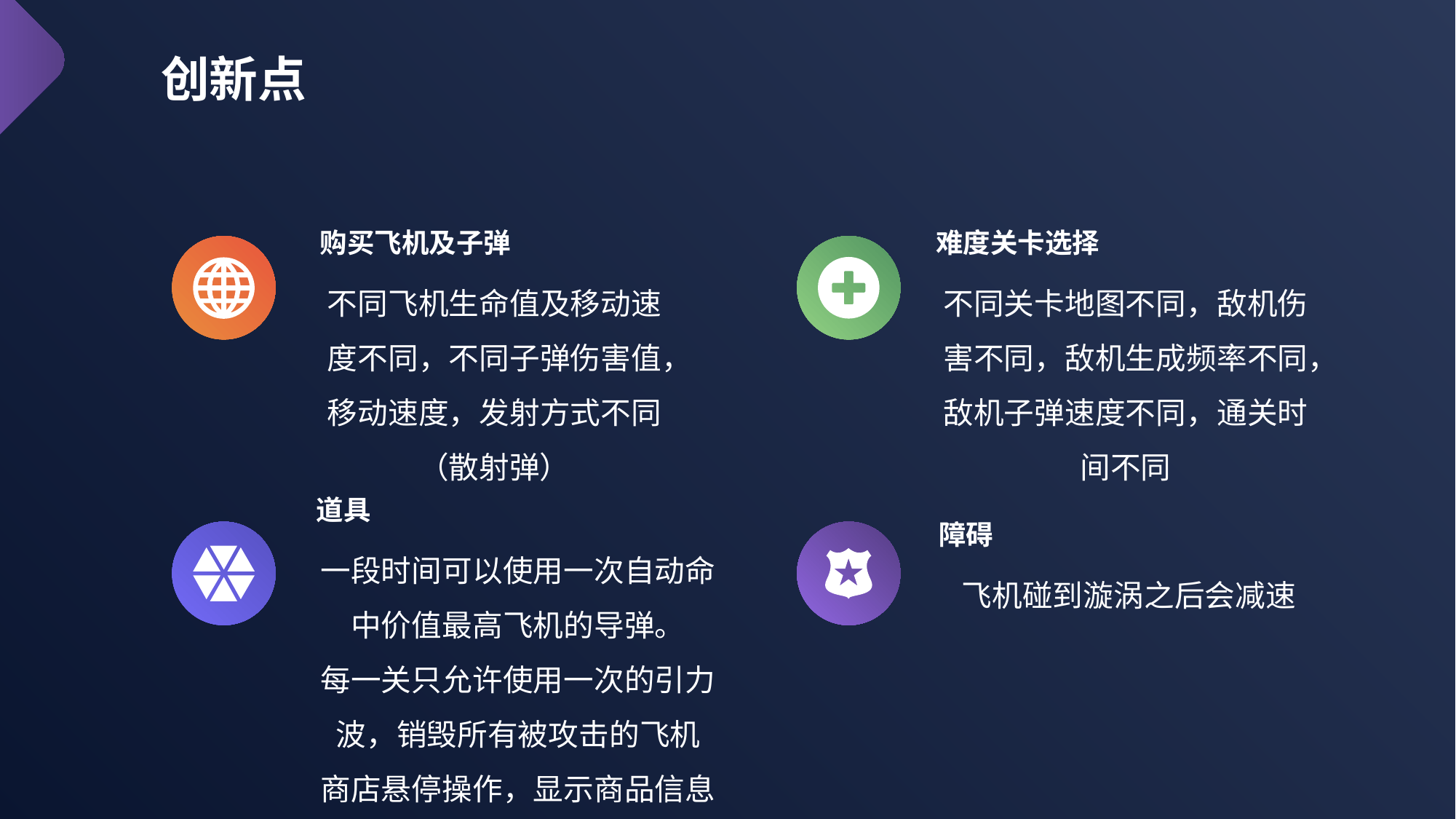

创新点
购买飞机及子弹
不同飞机生命值及移动速度不同，不同子弹伤害值，移动速度，发射方式不同
（散射弹）
难度关卡选择
不同关卡地图不同，敌机伤害不同，敌机生成频率不同，敌机子弹速度不同，通关时间不同

道具
一段时间可以使用一次自动命中价值最高飞机的导弹。
每一关只允许使用一次的引力波，销毁所有被攻击的飞机
商店悬停操作，显示商品信息
障碍
飞机碰到漩涡之后会减速